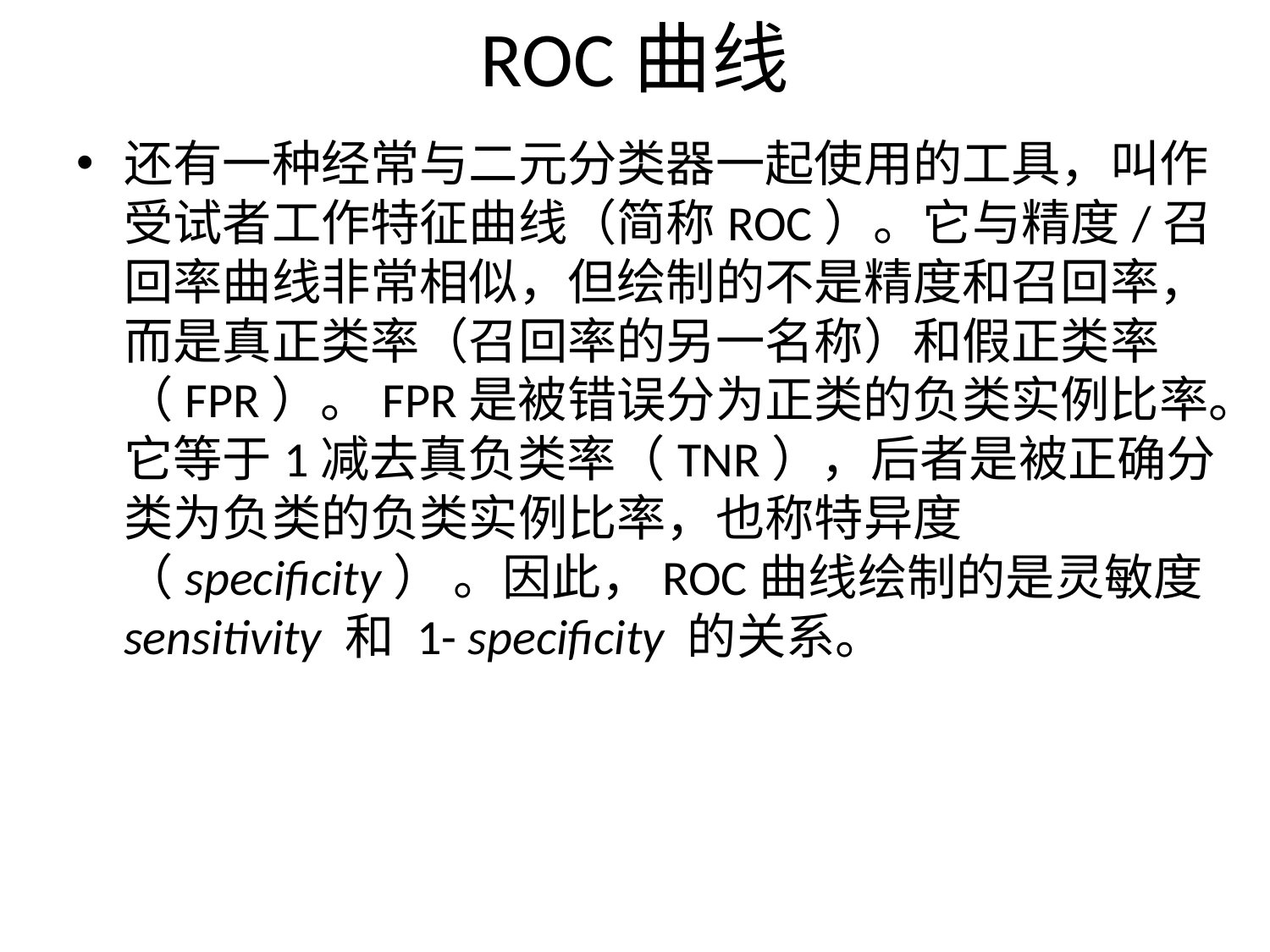

# ROC曲线
还有一种经常与二元分类器一起使用的工具，叫作受试者工作特征曲线（简称ROC）。它与精度/召回率曲线非常相似，但绘制的不是精度和召回率，而是真正类率（召回率的另一名称）和假正类率（FPR）。FPR是被错误分为正类的负类实例比率。它等于1减去真负类率（TNR），后者是被正确分类为负类的负类实例比率，也称特异度 （specificity） 。因此，ROC曲线绘制的是灵敏度 sensitivity 和 1- specificity 的关系。